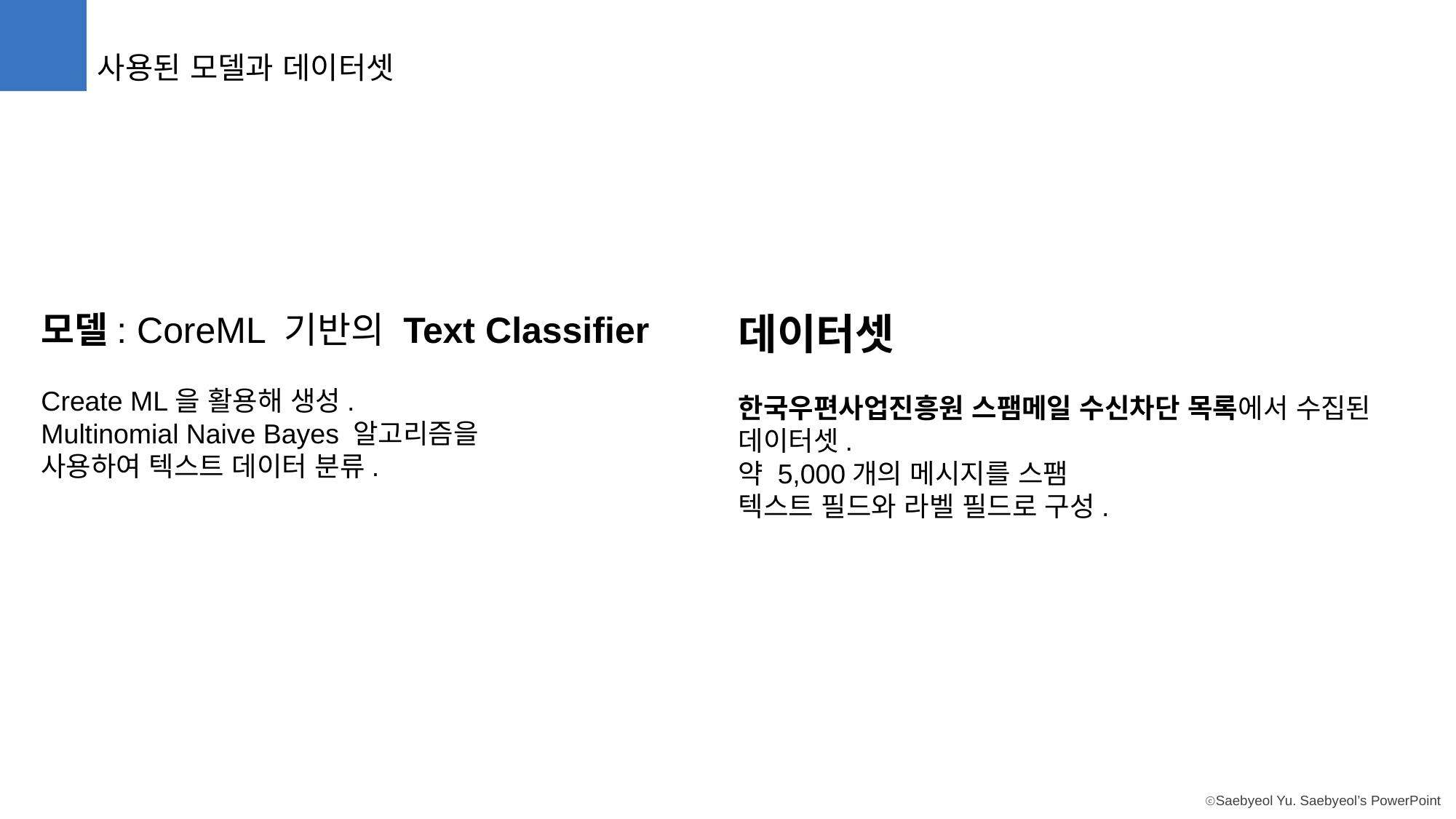

사용된 모델과 데이터셋
모델: CoreML 기반의 Text Classifier

Create ML을 활용해 생성.
Multinomial Naive Bayes 알고리즘을
사용하여 텍스트 데이터 분류.

데이터셋

한국우편사업진흥원 스팸메일 수신차단 목록에서 수집된 데이터셋.
약 5,000개의 메시지를 스팸
텍스트 필드와 라벨 필드로 구성.